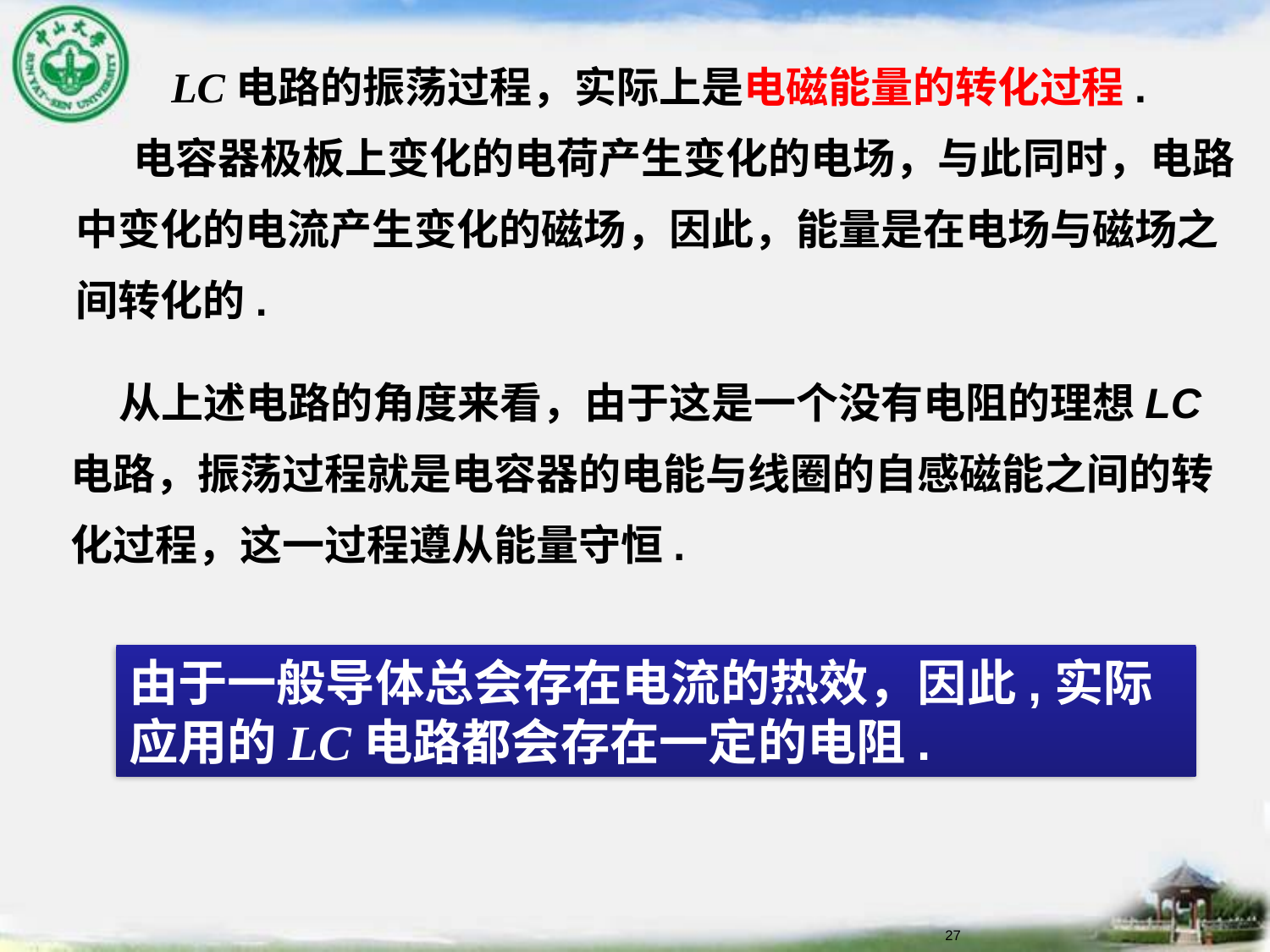

LC电路的振荡过程，实际上是电磁能量的转化过程.
    电容器极板上变化的电荷产生变化的电场，与此同时，电路中变化的电流产生变化的磁场，因此，能量是在电场与磁场之间转化的.
    从上述电路的角度来看，由于这是一个没有电阻的理想LC电路，振荡过程就是电容器的电能与线圈的自感磁能之间的转化过程，这一过程遵从能量守恒.
由于一般导体总会存在电流的热效，因此,实际应用的LC电路都会存在一定的电阻.
27